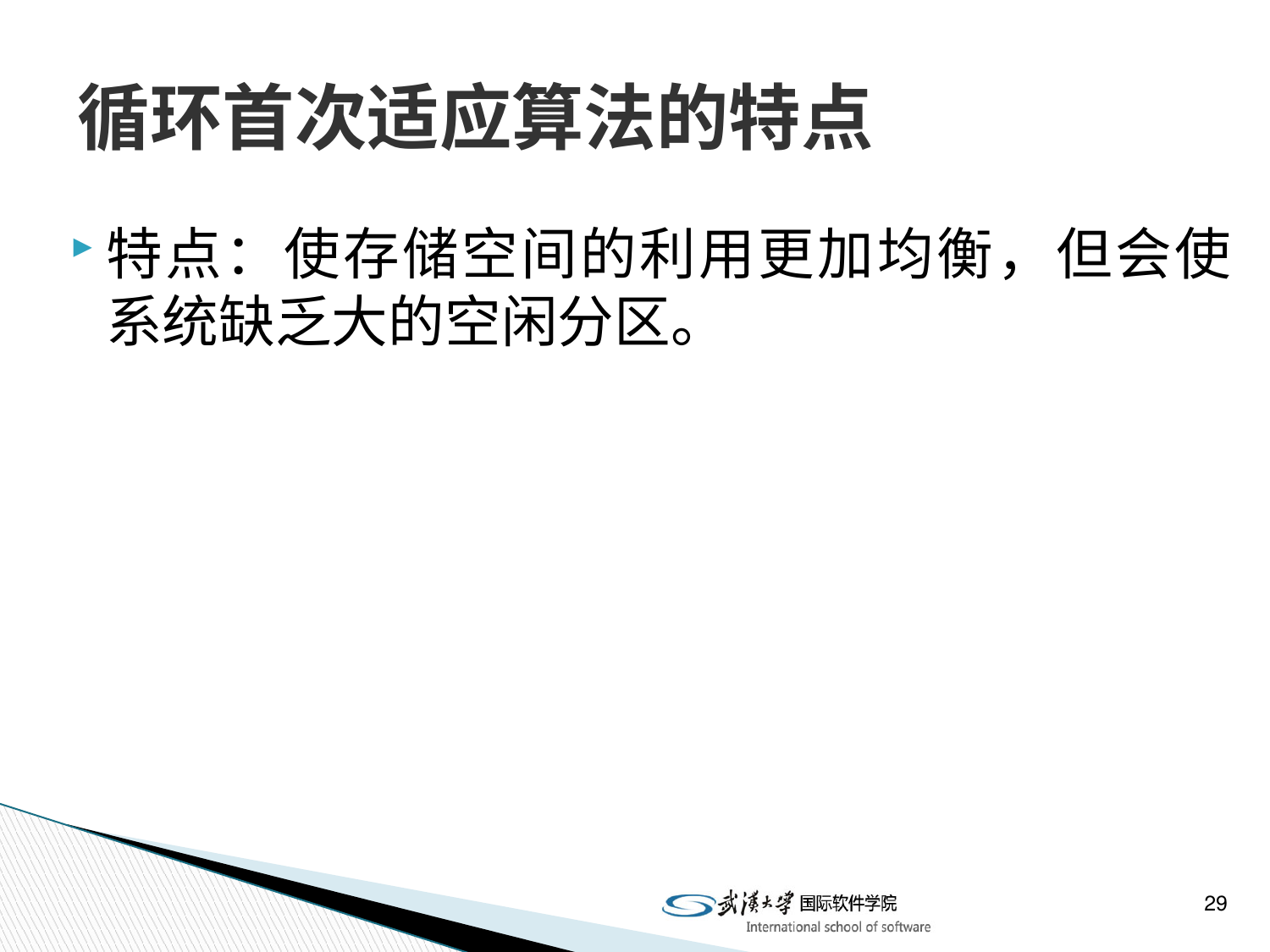

# 循环首次适应算法的特点
特点：使存储空间的利用更加均衡，但会使系统缺乏大的空闲分区。